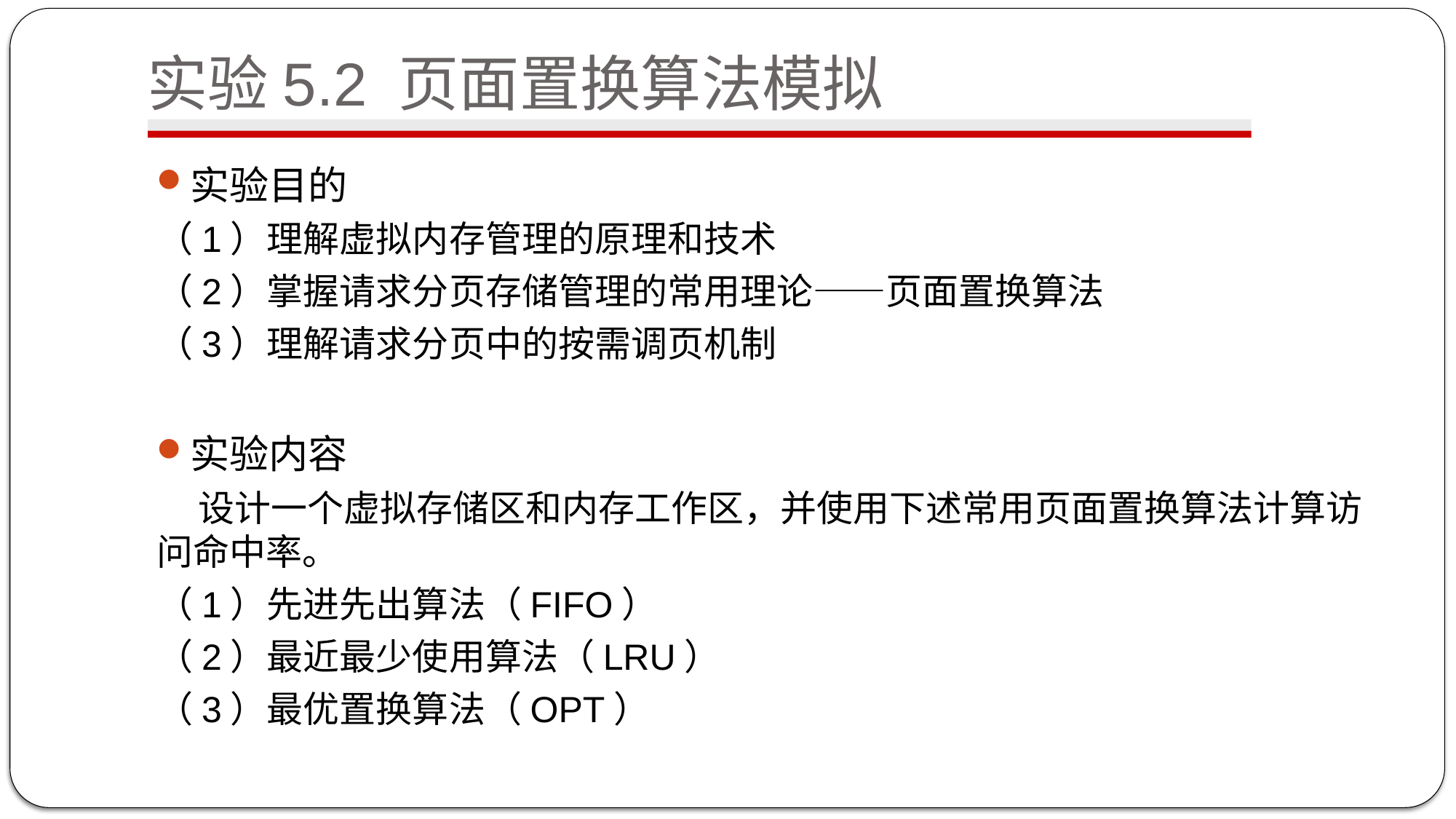

# 实验5.2 页面置换算法模拟
实验目的
（1）理解虚拟内存管理的原理和技术
（2）掌握请求分页存储管理的常用理论——页面置换算法
（3）理解请求分页中的按需调页机制

实验内容
    设计一个虚拟存储区和内存工作区，并使用下述常用页面置换算法计算访问命中率。
（1）先进先出算法（FIFO）
（2）最近最少使用算法（LRU）
（3）最优置换算法（OPT）